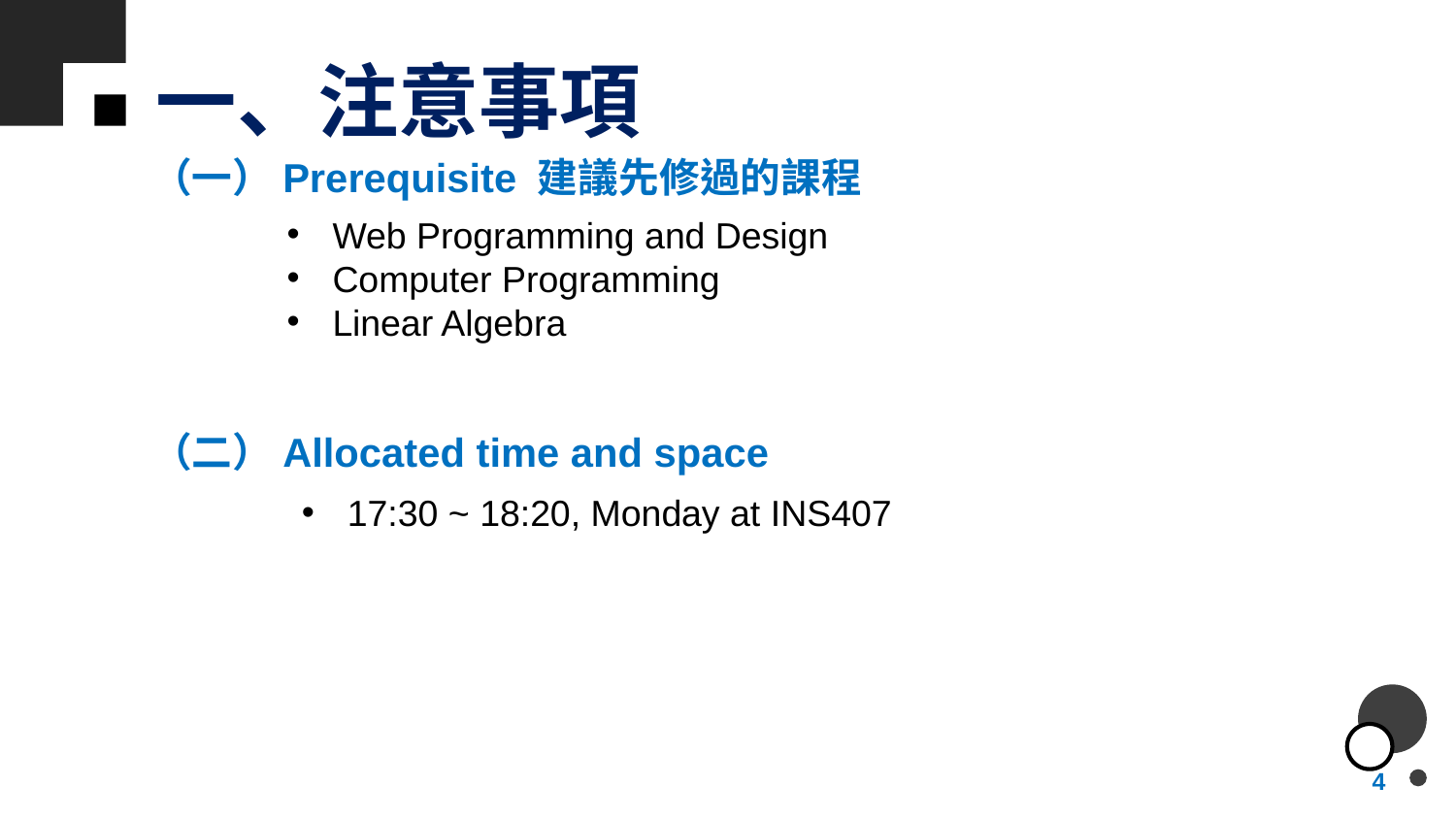

# 一、注意事項
（一）Prerequisite 建議先修過的課程
Web Programming and Design
Computer Programming
Linear Algebra
（二）Allocated time and space
17:30 ~ 18:20, Monday at INS407

4